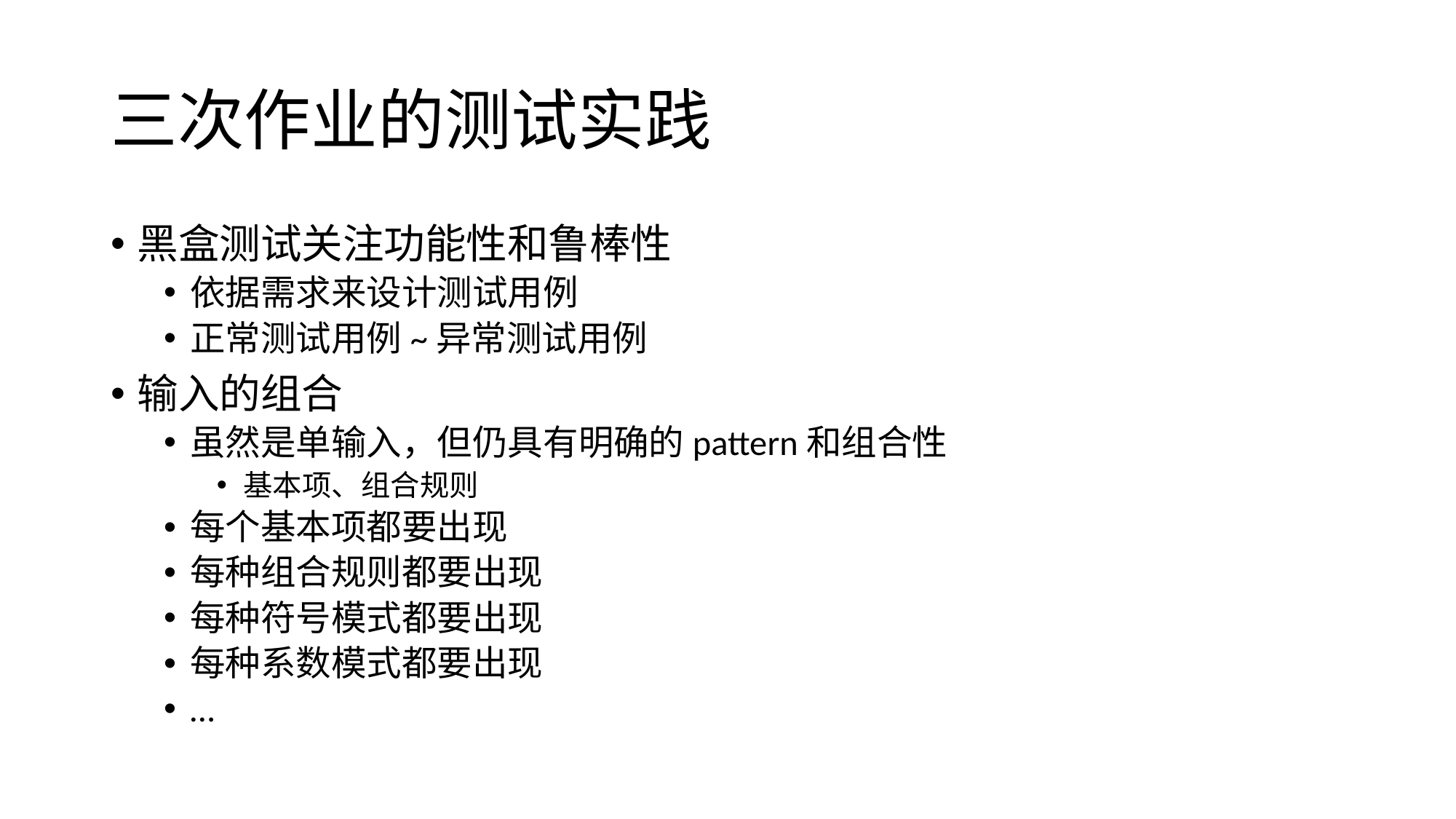

# 三次作业的测试实践
黑盒测试关注功能性和鲁棒性
依据需求来设计测试用例
正常测试用例~异常测试用例
输入的组合
虽然是单输入，但仍具有明确的pattern和组合性
基本项、组合规则
每个基本项都要出现
每种组合规则都要出现
每种符号模式都要出现
每种系数模式都要出现
…